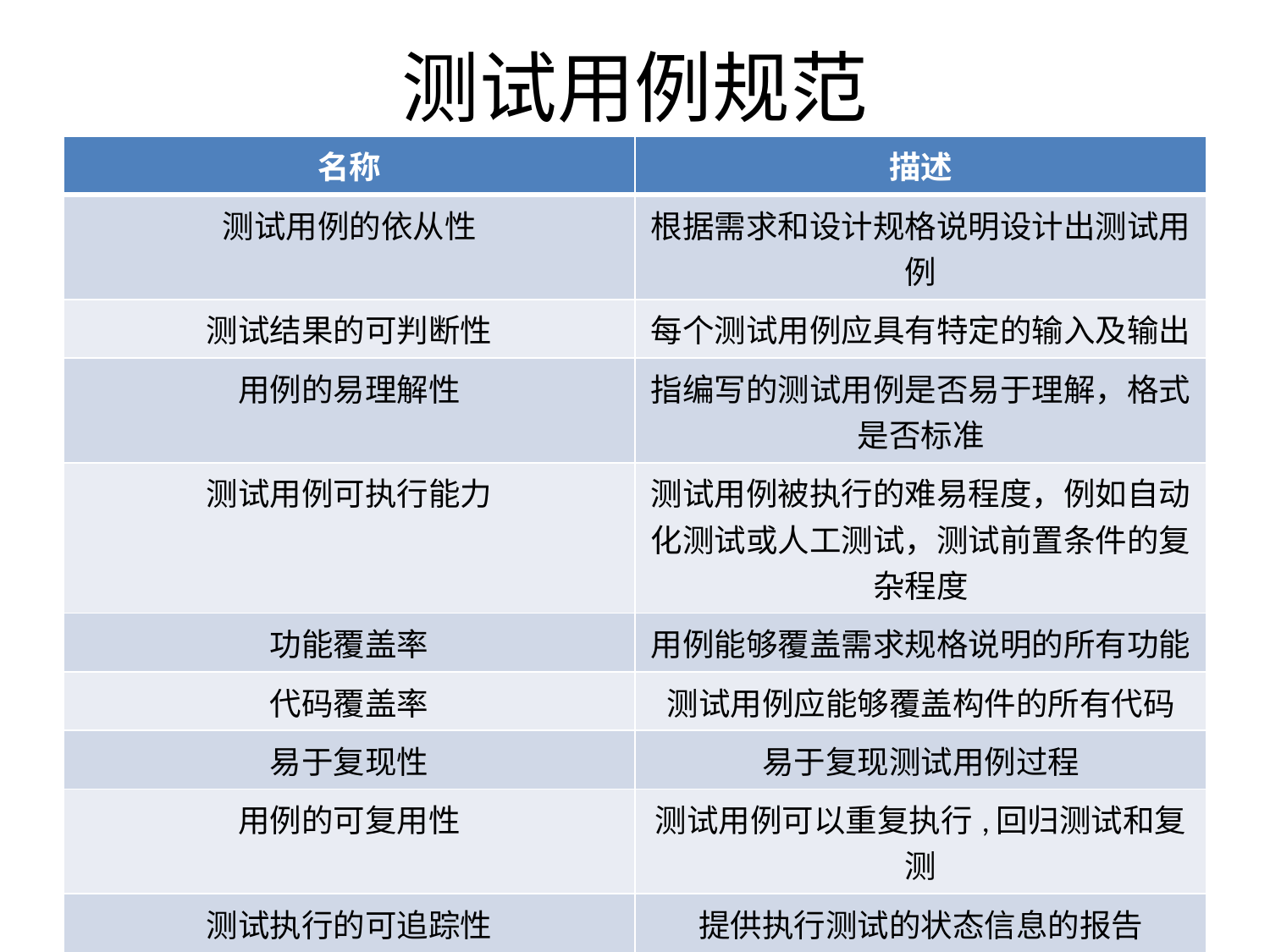

# 测试用例规范
| 名称 | 描述 |
| --- | --- |
| 测试用例的依从性 | 根据需求和设计规格说明设计出测试用例 |
| 测试结果的可判断性 | 每个测试用例应具有特定的输入及输出 |
| 用例的易理解性 | 指编写的测试用例是否易于理解，格式是否标准 |
| 测试用例可执行能力 | 测试用例被执行的难易程度，例如自动化测试或人工测试，测试前置条件的复杂程度 |
| 功能覆盖率 | 用例能够覆盖需求规格说明的所有功能 |
| 代码覆盖率 | 测试用例应能够覆盖构件的所有代码 |
| 易于复现性 | 易于复现测试用例过程 |
| 用例的可复用性 | 测试用例可以重复执行,回归测试和复测 |
| 测试执行的可追踪性 | 提供执行测试的状态信息的报告 |
| 测试优先级 | 高优先级的测试用例比低优先级的测试用例更早运行 |